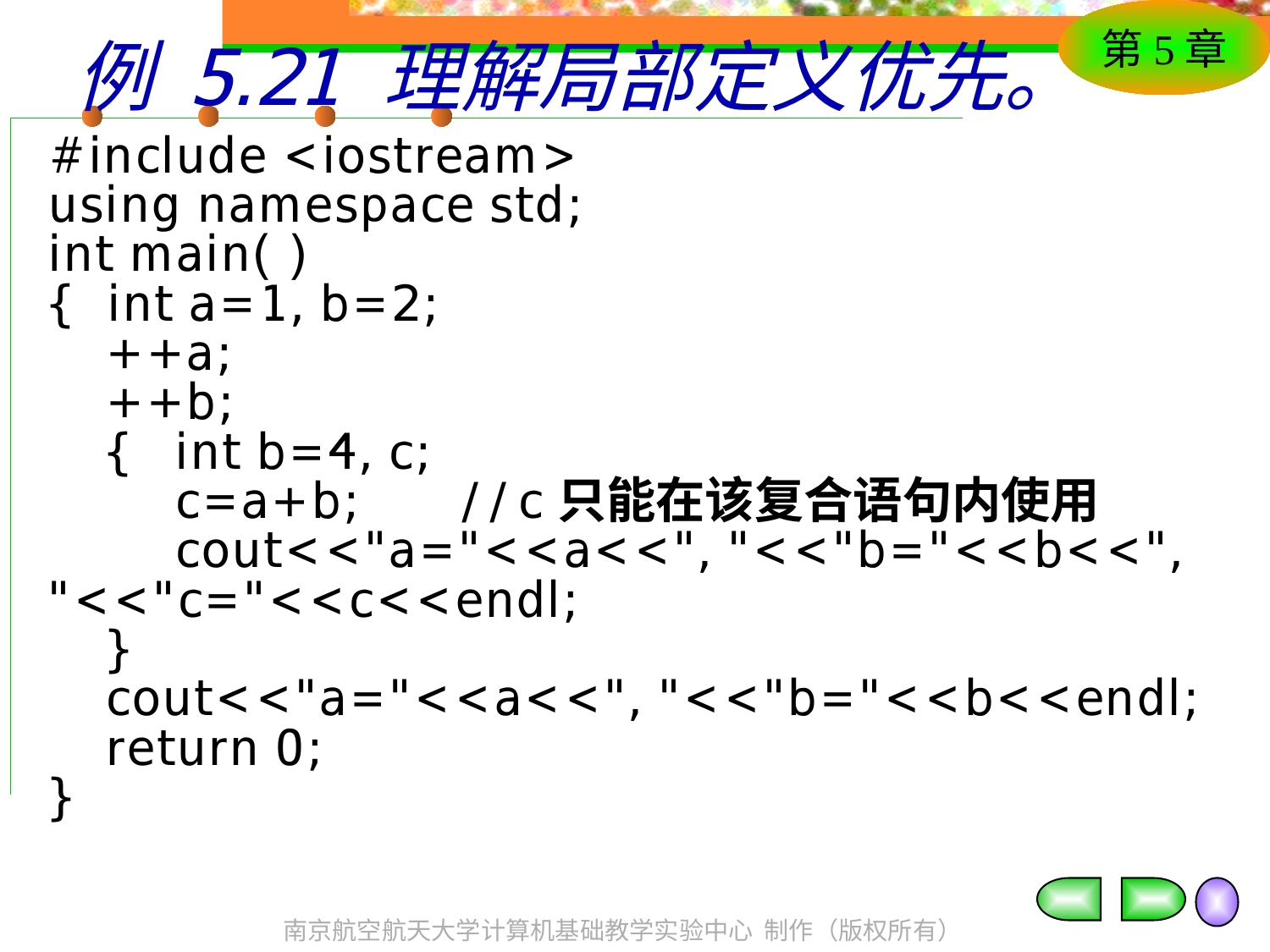

# 例 5.21 理解局部定义优先。
#include <iostream>
using namespace std;
int main( )
{  int a=1, b=2;
    ++a;
    ++b;
    {	int b=4, c;
	c=a+b;       //c只能在该复合语句内使用
	cout<<"a="<<a<<", "<<"b="<<b<<", "<<"c="<<c<<endl;
    }
    cout<<"a="<<a<<", "<<"b="<<b<<endl;
    return 0;
}